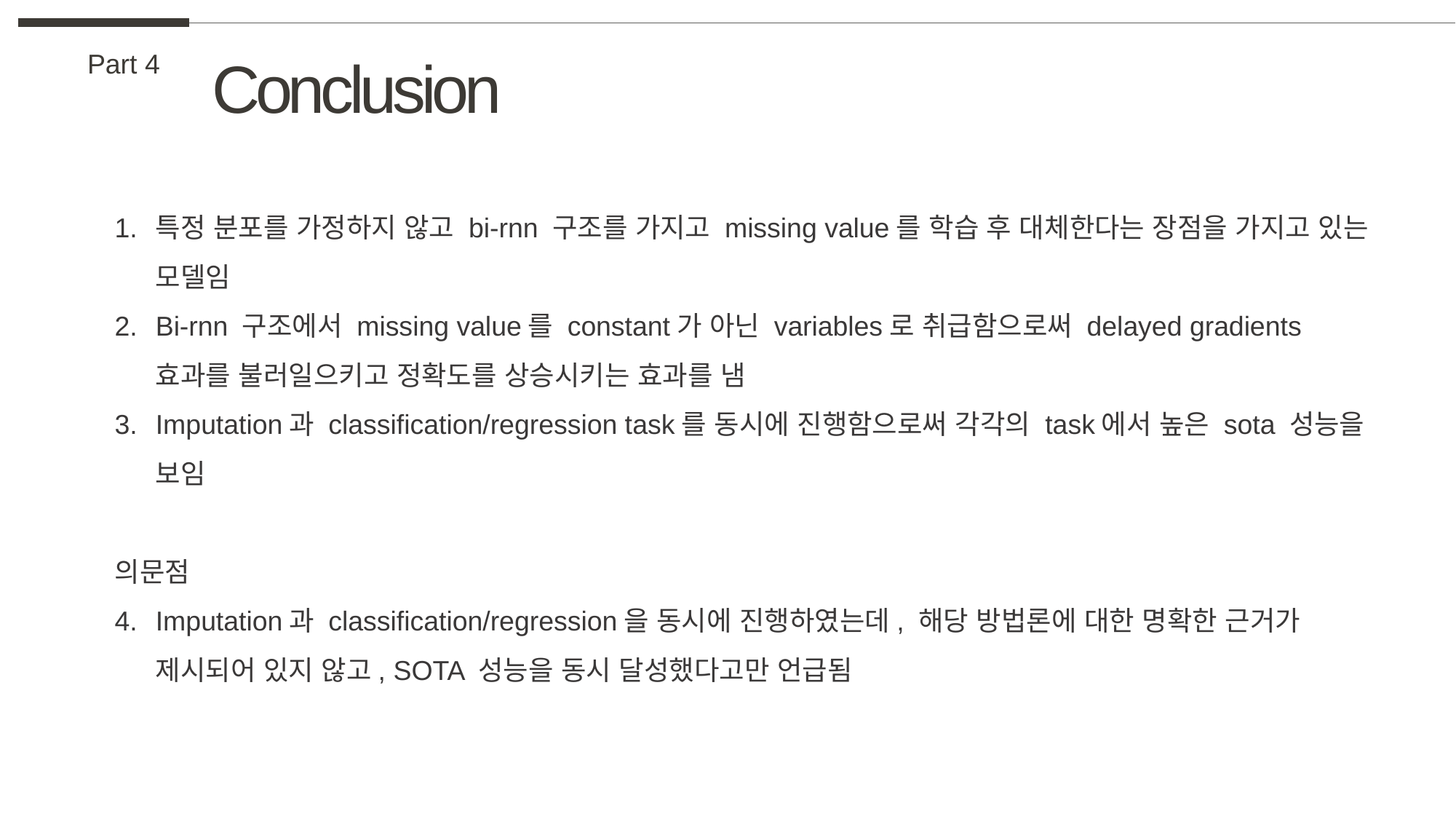

Part 4
Conclusion
특정 분포를 가정하지 않고 bi-rnn 구조를 가지고 missing value를 학습 후 대체한다는 장점을 가지고 있는 모델임
Bi-rnn 구조에서 missing value를 constant가 아닌 variables로 취급함으로써 delayed gradients 효과를 불러일으키고 정확도를 상승시키는 효과를 냄
Imputation과 classification/regression task를 동시에 진행함으로써 각각의 task에서 높은 sota 성능을 보임

의문점
Imputation과 classification/regression을 동시에 진행하였는데, 해당 방법론에 대한 명확한 근거가 제시되어 있지 않고, SOTA 성능을 동시 달성했다고만 언급됨